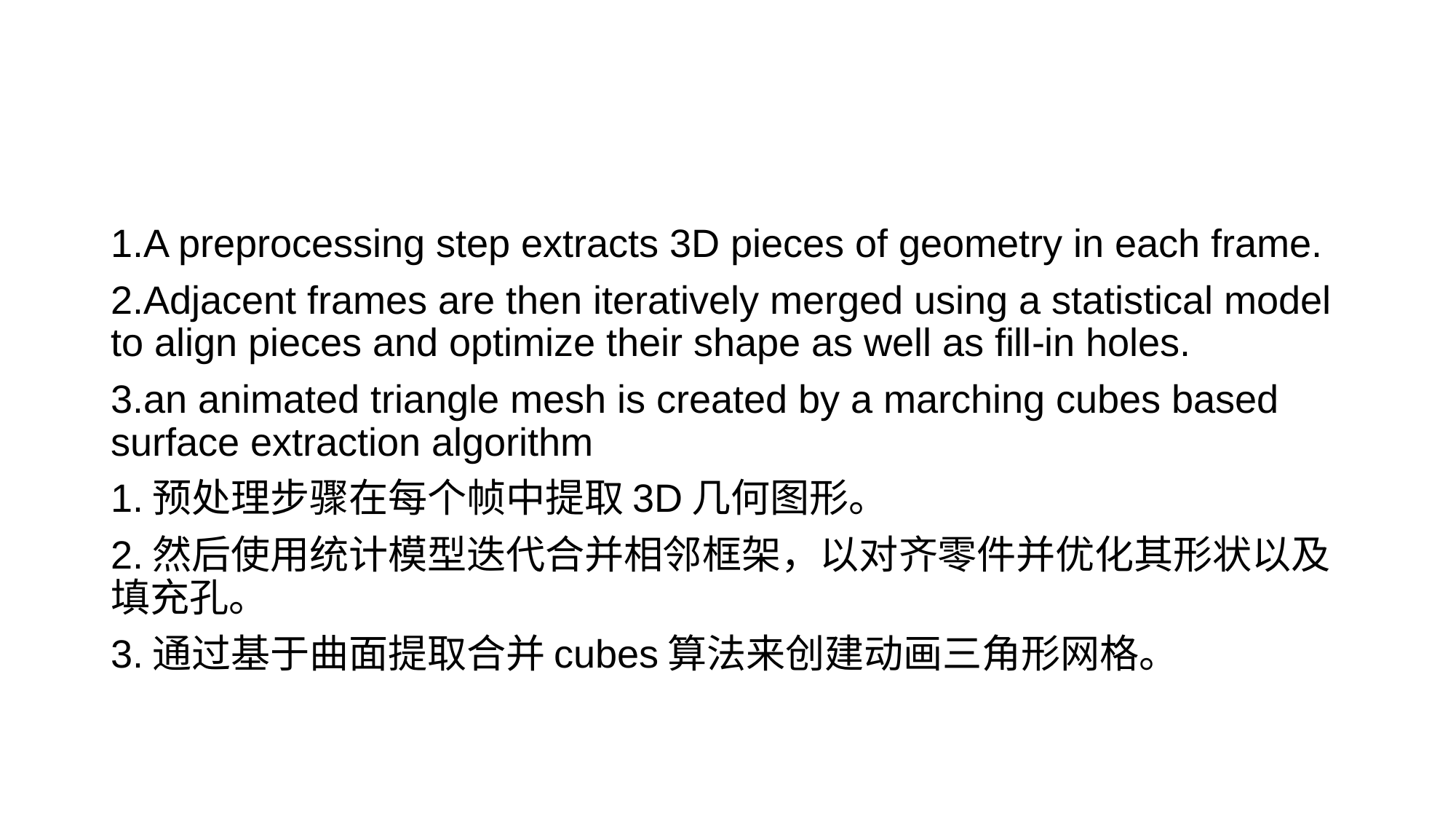

#
1.A preprocessing step extracts 3D pieces of geometry in each frame.
2.Adjacent frames are then iteratively merged using a statistical model to align pieces and optimize their shape as well as fill-in holes.
3.an animated triangle mesh is created by a marching cubes based surface extraction algorithm
1.预处理步骤在每个帧中提取3D几何图形。
2.然后使用统计模型迭代合并相邻框架，以对齐零件并优化其形状以及填充孔。
3.通过基于曲面提取合并cubes算法来创建动画三角形网格。